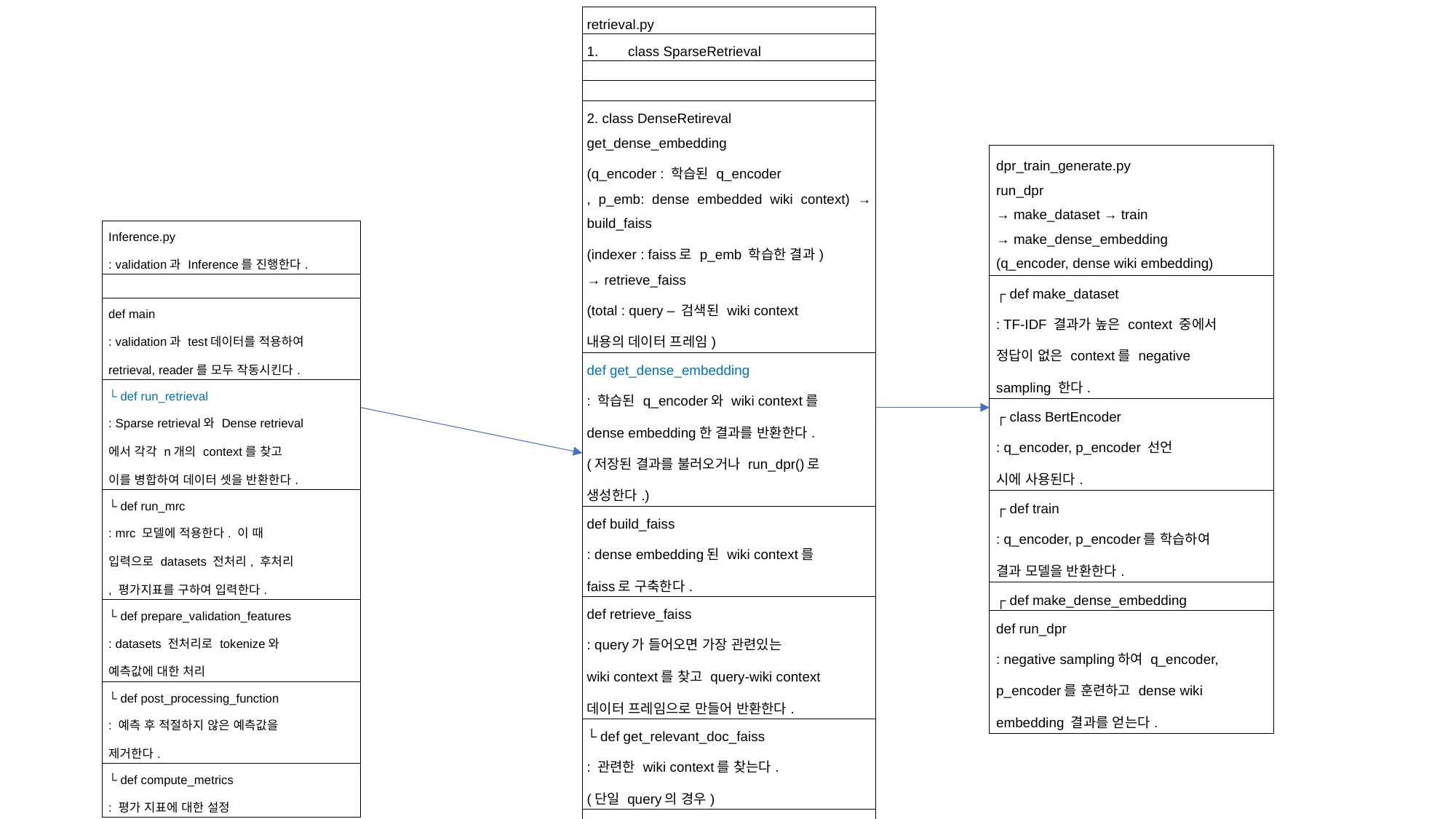

| retrieval.py |
| --- |
| class SparseRetrieval |
|  |
|  |
| 2. class DenseRetireval get\_dense\_embedding (q\_encoder : 학습된 q\_encoder , p\_emb: dense embedded wiki context) → build\_faiss (indexer : faiss로 p\_emb 학습한 결과) → retrieve\_faiss (total : query – 검색된 wiki context 내용의 데이터 프레임) |
| def get\_dense\_embedding : 학습된 q\_encoder와 wiki context를 dense embedding한 결과를 반환한다. (저장된 결과를 불러오거나 run\_dpr()로 생성한다.) |
| def build\_faiss : dense embedding된 wiki context를 faiss로 구축한다. |
| def retrieve\_faiss : query가 들어오면 가장 관련있는 wiki context를 찾고 query-wiki context 데이터 프레임으로 만들어 반환한다. |
| └ def get\_relevant\_doc\_faiss : 관련한 wiki context를 찾는다. (단일 query의 경우) |
| └ def get\_relevant\_doc\_bulk\_faiss : 관련한 wiki context를 찾는다. (다중 query의 경우) |
| dpr\_train\_generate.py run\_dpr → make\_dataset → train → make\_dense\_embedding (q\_encoder, dense wiki embedding) |
| --- |
| ┌ def make\_dataset : TF-IDF 결과가 높은 context 중에서 정답이 없은 context를 negative sampling 한다. |
| ┌ class BertEncoder : q\_encoder, p\_encoder 선언 시에 사용된다. |
| ┌ def train : q\_encoder, p\_encoder를 학습하여 결과 모델을 반환한다. |
| ┌ def make\_dense\_embedding |
| def run\_dpr : negative sampling하여 q\_encoder, p\_encoder를 훈련하고 dense wiki embedding 결과를 얻는다. |
| Inference.py : validation과 Inference를 진행한다. |
| --- |
|  |
| def main : validation과 test데이터를 적용하여 retrieval, reader를 모두 작동시킨다. |
| └ def run\_retrieval : Sparse retrieval와 Dense retrieval 에서 각각 n개의 context를 찾고 이를 병합하여 데이터 셋을 반환한다. |
| └ def run\_mrc : mrc 모델에 적용한다. 이 때 입력으로 datasets 전처리, 후처리 , 평가지표를 구하여 입력한다. |
| └ def prepare\_validation\_features : datasets 전처리로 tokenize와 예측값에 대한 처리 |
| └ def post\_processing\_function : 예측 후 적절하지 않은 예측값을 제거한다. |
| └ def compute\_metrics : 평가 지표에 대한 설정 |